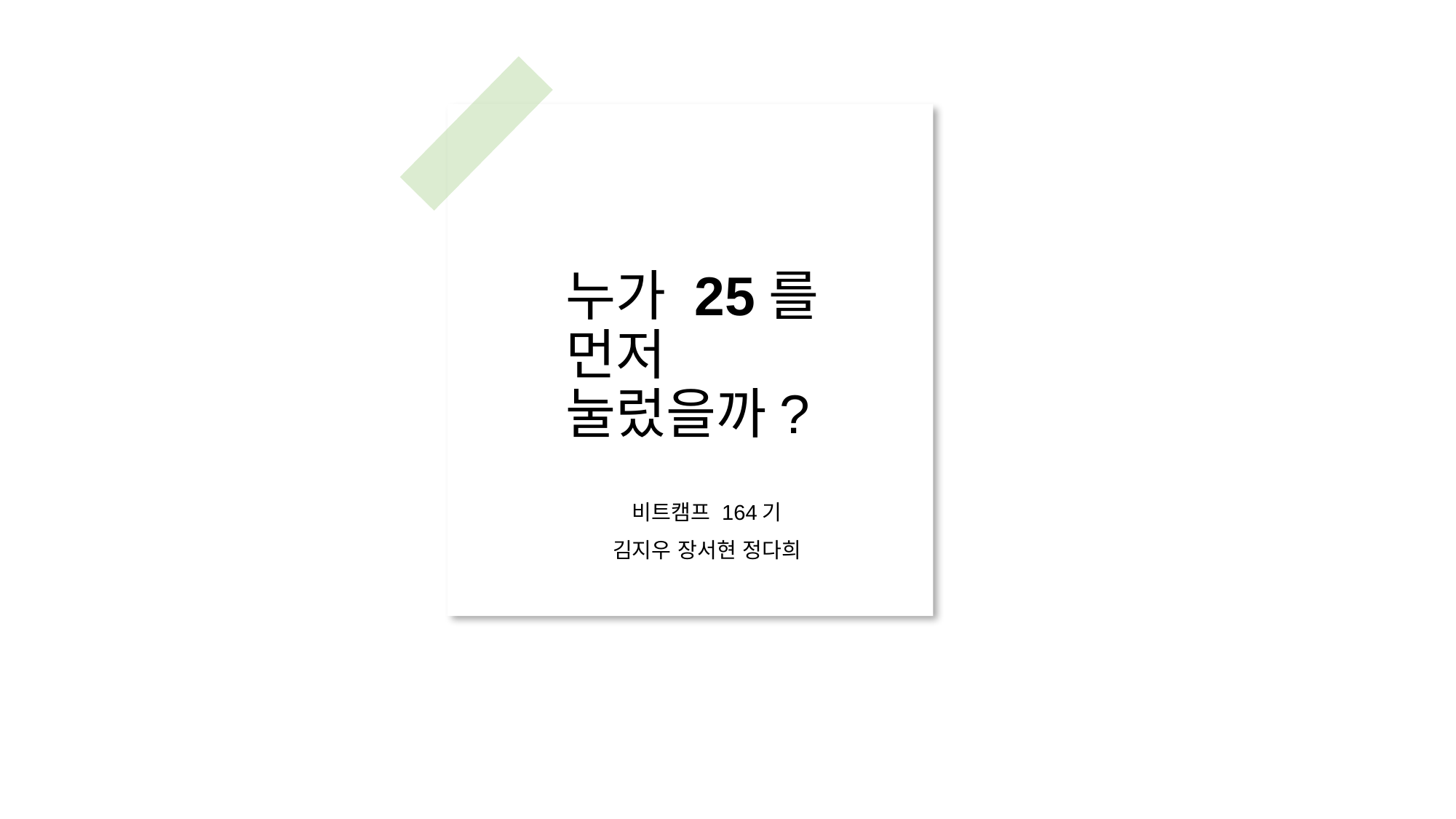

# 누가 25를 먼저 눌렀을까?
비트캠프 164기
김지우 장서현 정다희